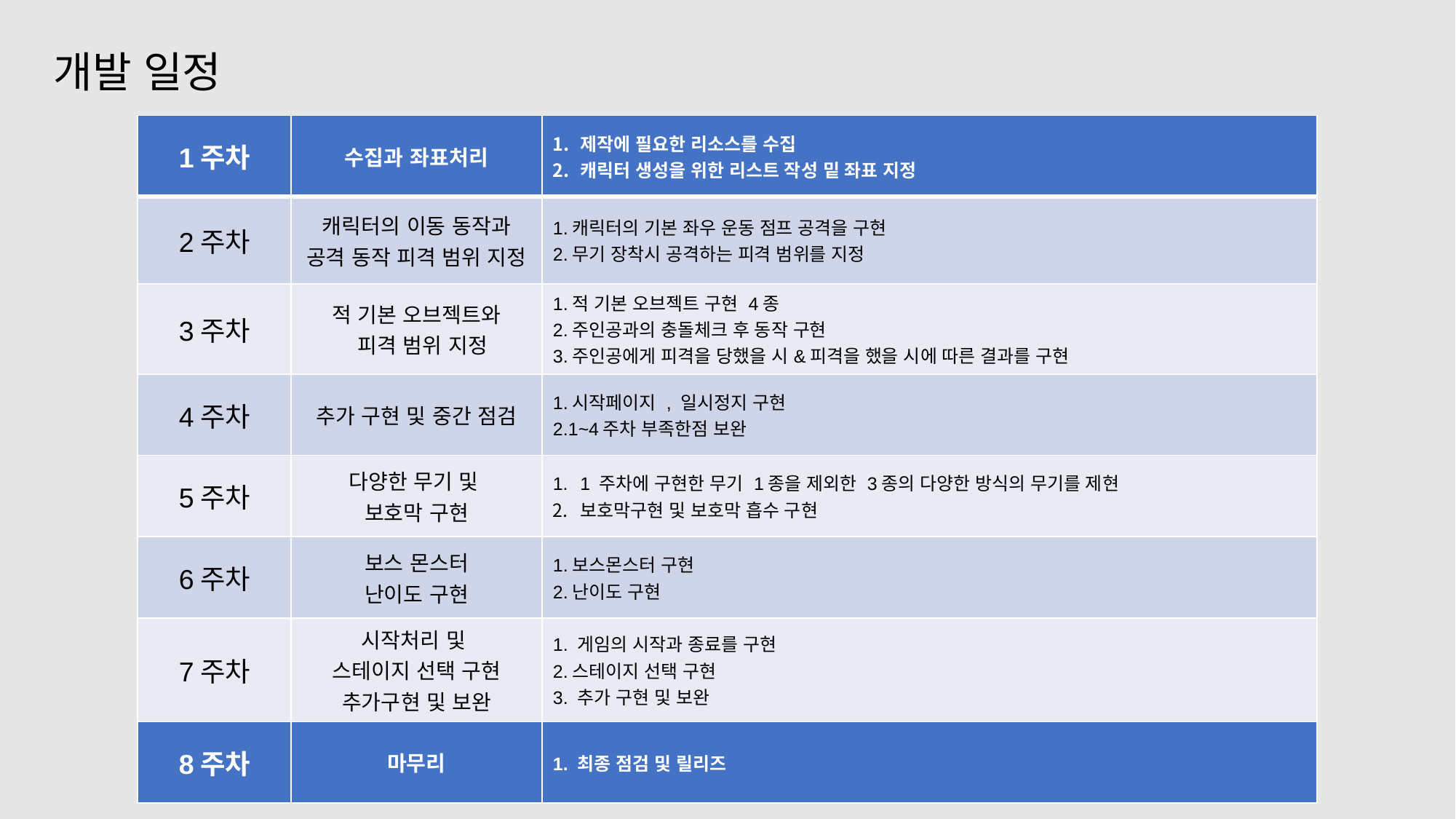

개발 일정
| 1주차 | 수집과 좌표처리 | 제작에 필요한 리소스를 수집 캐릭터 생성을 위한 리스트 작성 밑 좌표 지정 |
| --- | --- | --- |
| 2주차 | 캐릭터의 이동 동작과 공격 동작 피격 범위 지정 | 1.캐릭터의 기본 좌우 운동 점프 공격을 구현 2.무기 장착시 공격하는 피격 범위를 지정 |
| 3주차 | 적 기본 오브젝트와 피격 범위 지정 | 1.적 기본 오브젝트 구현 4종 2.주인공과의 충돌체크 후 동작 구현 3.주인공에게 피격을 당했을 시&피격을 했을 시에 따른 결과를 구현 |
| 4주차 | 추가 구현 및 중간 점검 | 1.시작페이지 , 일시정지 구현 2.1~4주차 부족한점 보완 |
| 5주차 | 다양한 무기 및 보호막 구현 | 1 주차에 구현한 무기 1종을 제외한 3종의 다양한 방식의 무기를 제현 보호막구현 및 보호막 흡수 구현 |
| 6주차 | 보스 몬스터 난이도 구현 | 1.보스몬스터 구현 2.난이도 구현 |
| 7주차 | 시작처리 및 스테이지 선택 구현 추가구현 및 보완 | 1. 게임의 시작과 종료를 구현 2.스테이지 선택 구현 3. 추가 구현 및 보완 |
| 8주차 | 마무리 | 1. 최종 점검 및 릴리즈 |